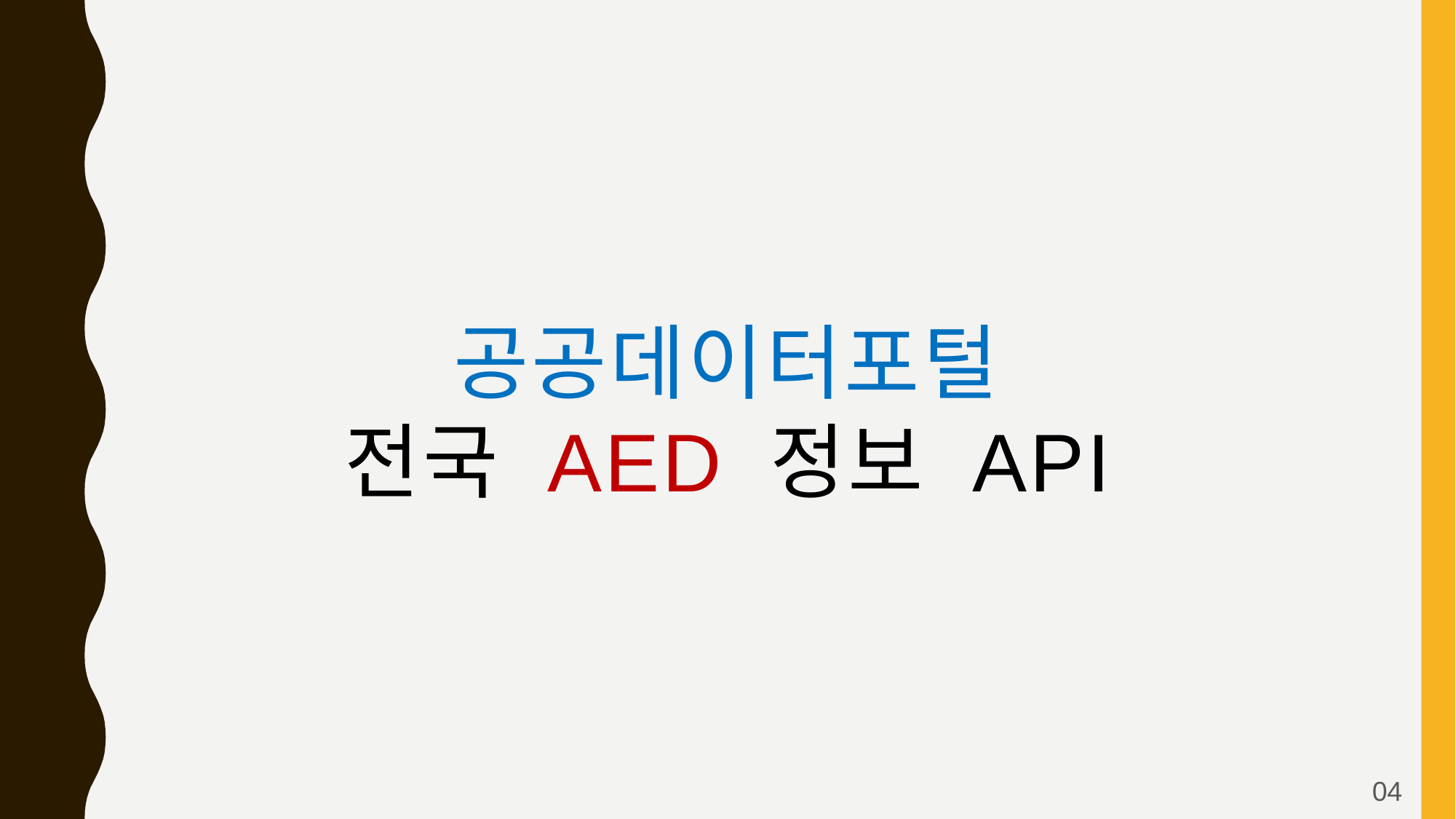

# 공공데이터포털 전국 AED 정보 API
04